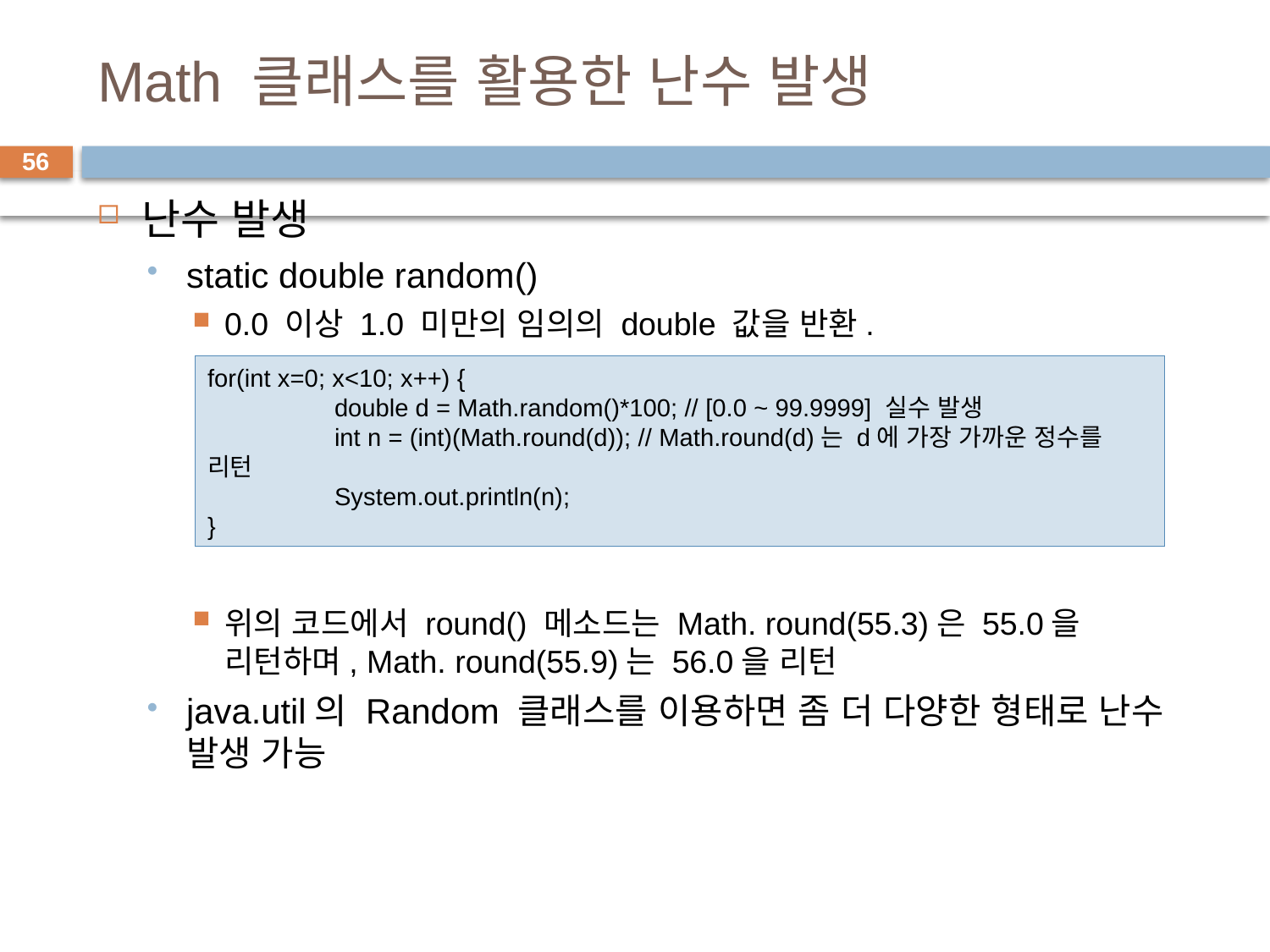

# Math 클래스를 활용한 난수 발생
56
난수 발생
static double random()
0.0 이상 1.0 미만의 임의의 double 값을 반환.

위의 코드에서 round() 메소드는 Math. round(55.3)은 55.0을 리턴하며, Math. round(55.9)는 56.0을 리턴
java.util의 Random 클래스를 이용하면 좀 더 다양한 형태로 난수 발생 가능
for(int x=0; x<10; x++) {
	double d = Math.random()*100; // [0.0 ~ 99.9999] 실수 발생
	int n = (int)(Math.round(d)); // Math.round(d)는 d에 가장 가까운 정수를 리턴
	System.out.println(n);
}